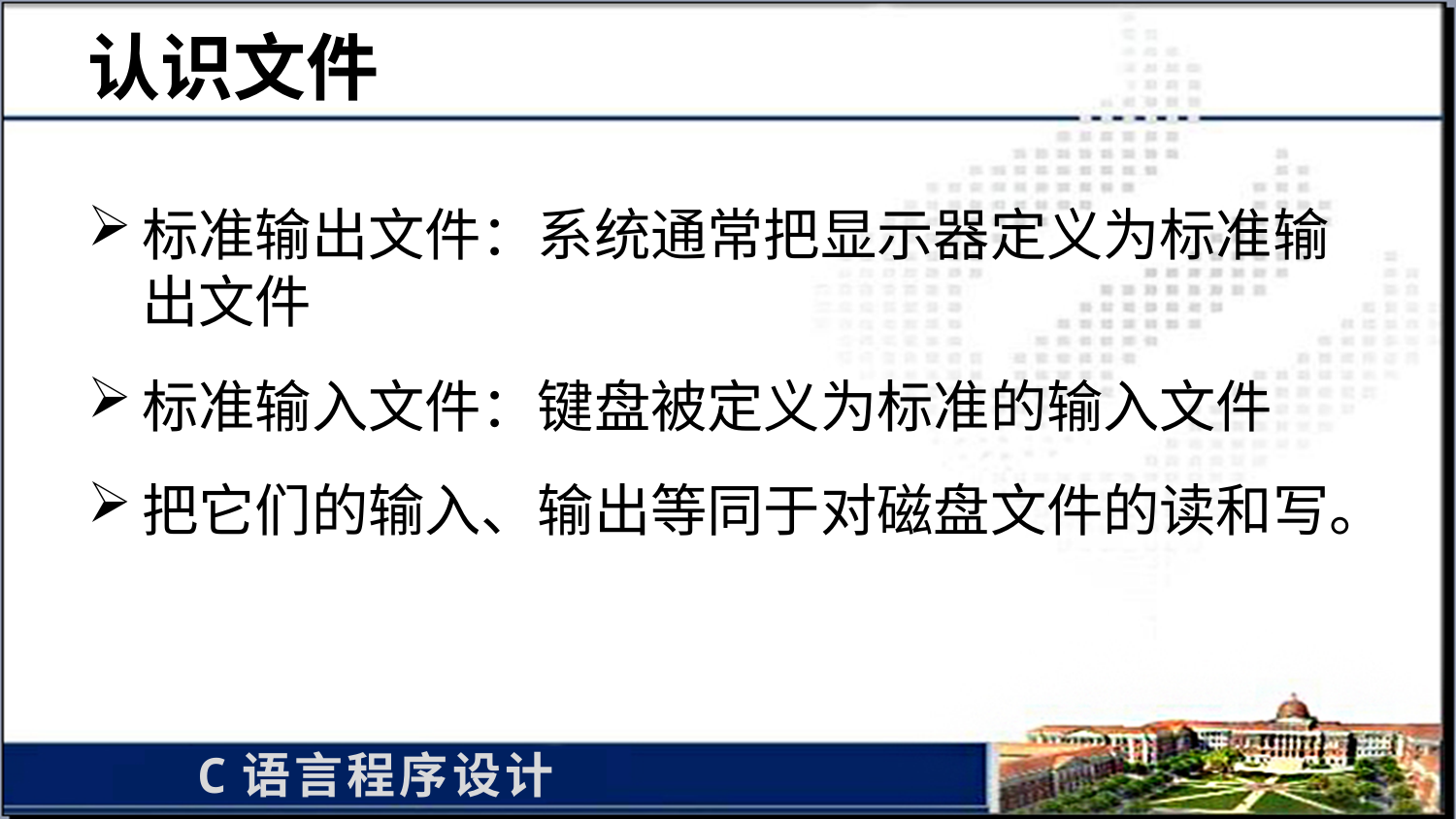

# 认识文件
标准输出文件：系统通常把显示器定义为标准输出文件
标准输入文件：键盘被定义为标准的输入文件
把它们的输入、输出等同于对磁盘文件的读和写。